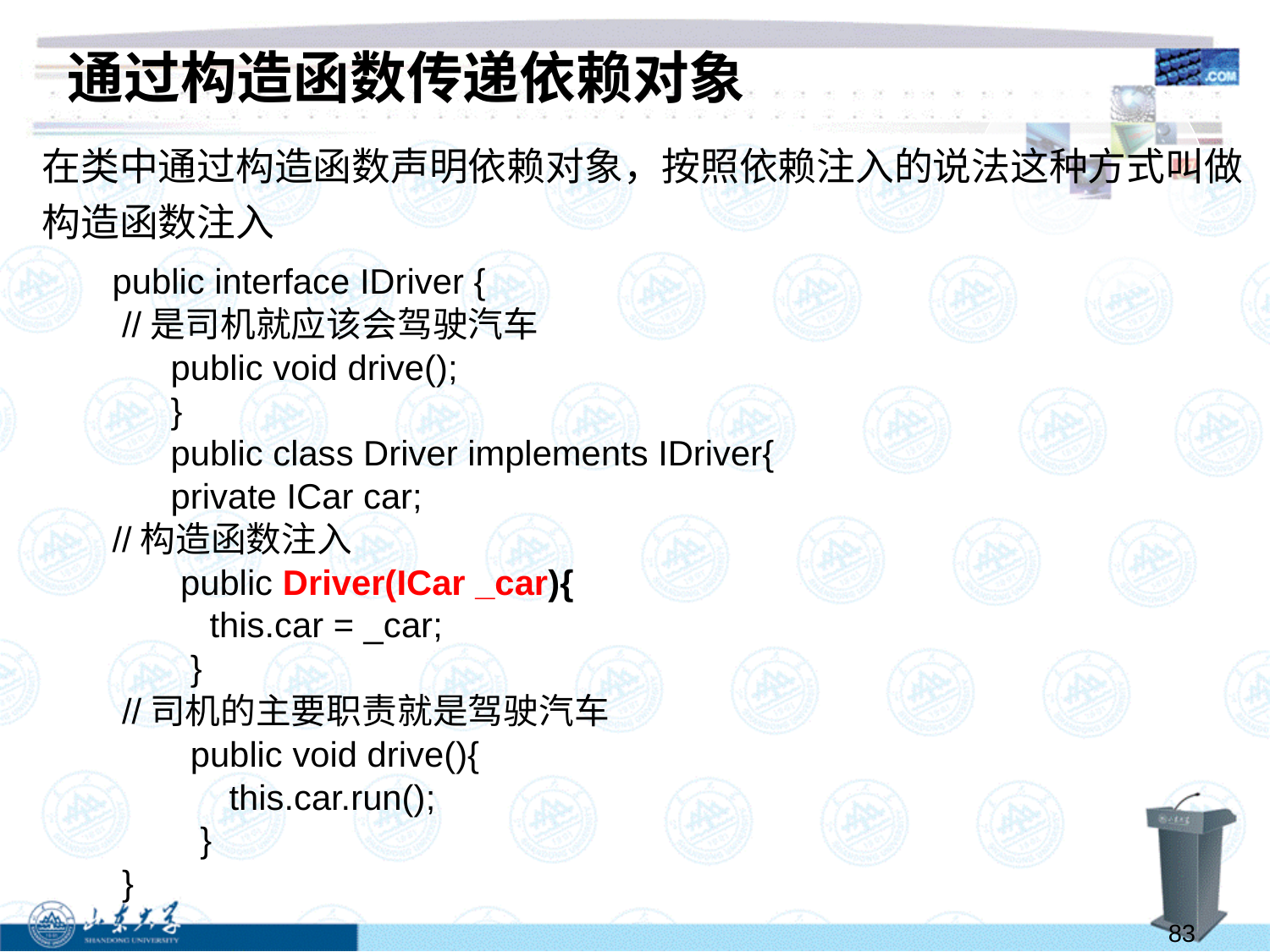

# 通过构造函数传递依赖对象
在类中通过构造函数声明依赖对象，按照依赖注入的说法这种方式叫做构造函数注入
public interface IDriver {
 //是司机就应该会驾驶汽车
      public void drive();
      }
      public class Driver implements IDriver{
      private ICar car;
//构造函数注入
       public Driver(ICar _car){
          this.car = _car;
        }
 //司机的主要职责就是驾驶汽车
        public void drive(){
            this.car.run();
         }
 }

83